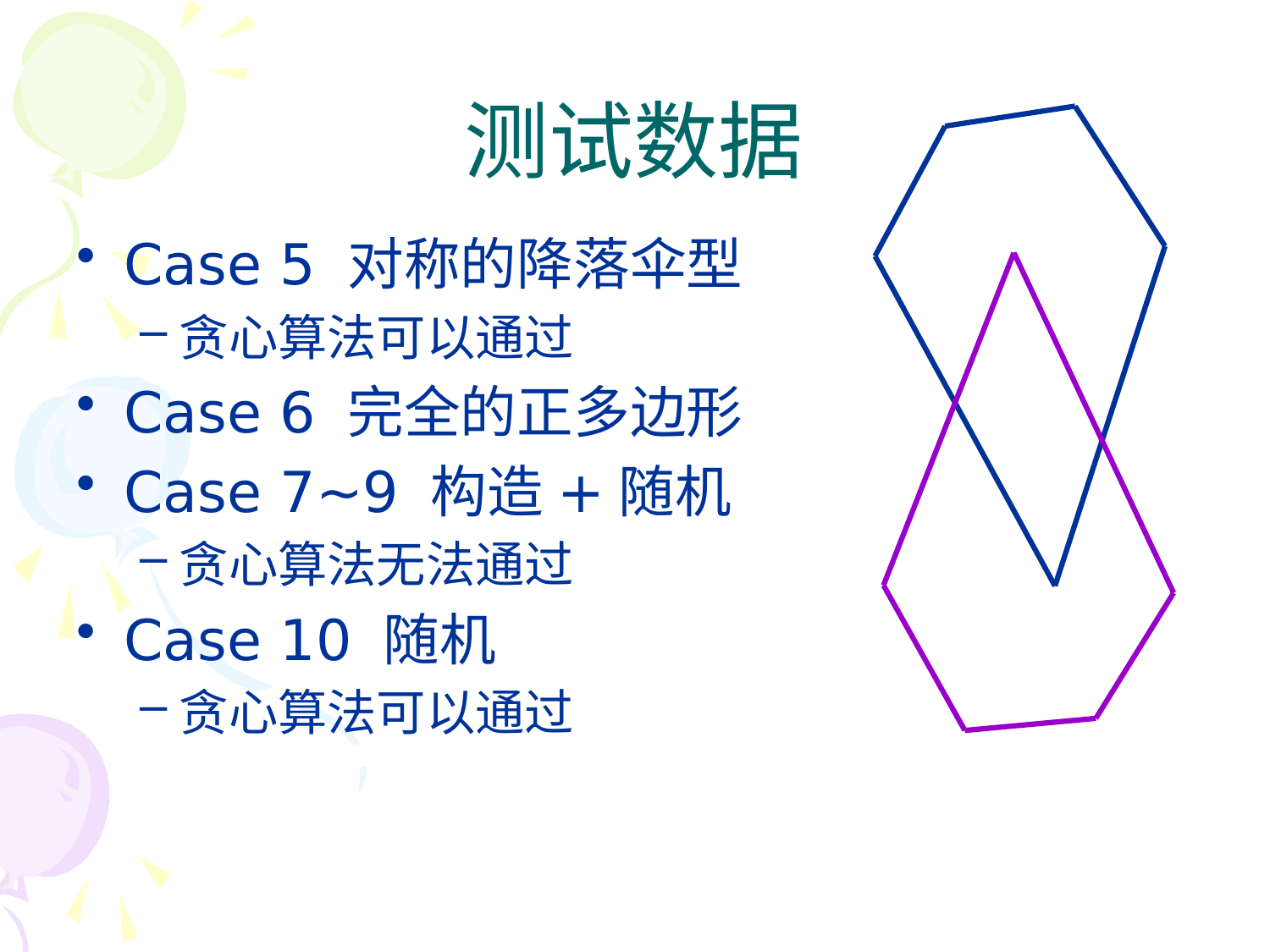

# 测试数据
Case 5 对称的降落伞型
贪心算法可以通过
Case 6 完全的正多边形
Case 7~9 构造+随机
贪心算法无法通过
Case 10 随机
贪心算法可以通过